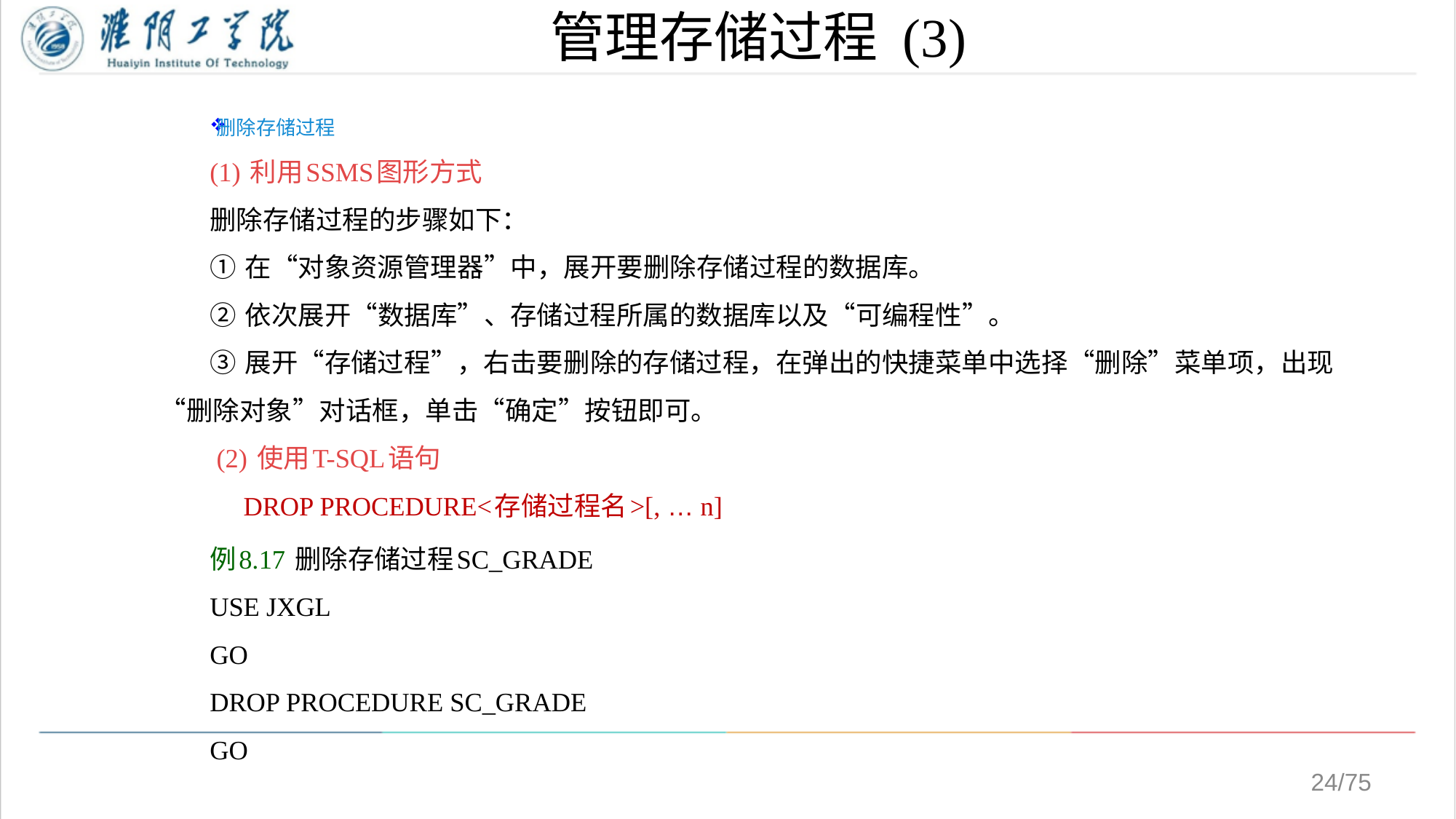

# 管理存储过程 (3)
删除存储过程
(1) 利用SSMS图形方式
删除存储过程的步骤如下：
① 在“对象资源管理器”中，展开要删除存储过程的数据库。
② 依次展开“数据库”、存储过程所属的数据库以及“可编程性”。
③ 展开“存储过程”，右击要删除的存储过程，在弹出的快捷菜单中选择“删除”菜单项，出现“删除对象”对话框，单击“确定”按钮即可。
 (2) 使用T-SQL语句
     DROP PROCEDURE<存储过程名>[, … n]
例8.17 删除存储过程SC_GRADE
USE JXGL
GO
DROP PROCEDURE SC_GRADE
GO

24/75